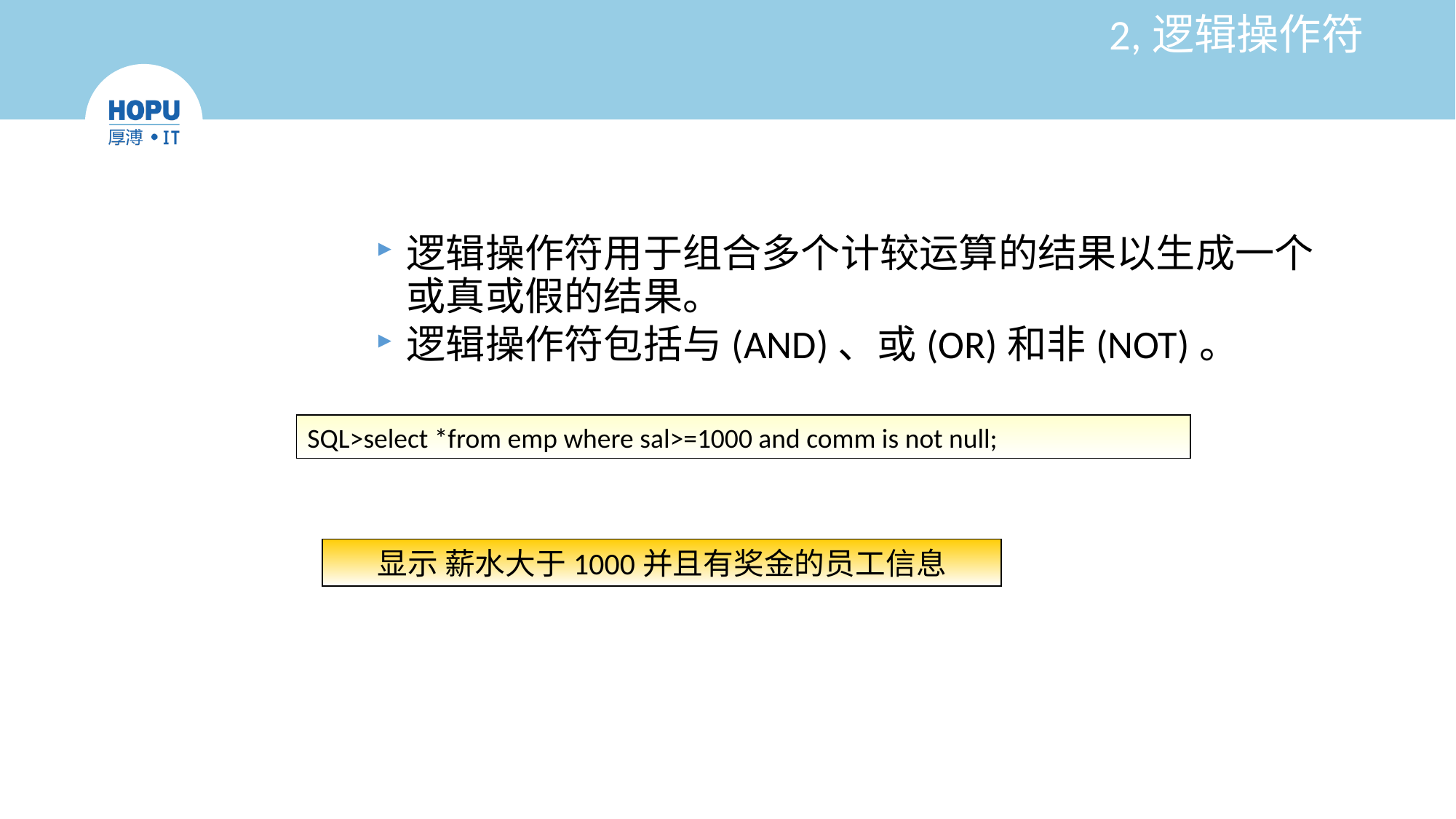

# 2,逻辑操作符
逻辑操作符用于组合多个计较运算的结果以生成一个或真或假的结果。
逻辑操作符包括与(AND)、或(OR)和非(NOT)。
SQL>select *from emp where sal>=1000 and comm is not null;
显示 薪水大于1000并且有奖金的员工信息